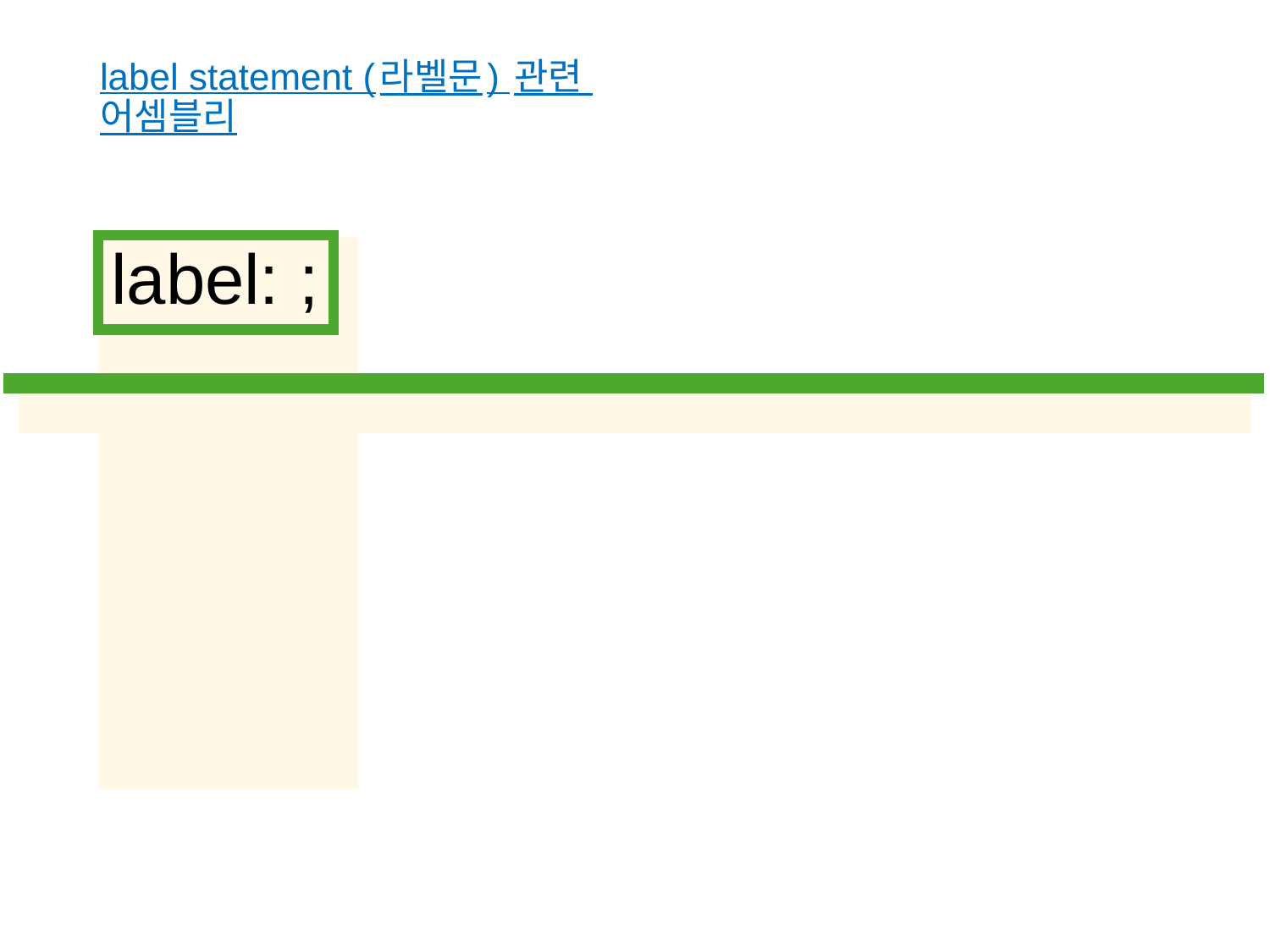

# label statement (라벨문) 관련 어셈블리

label: ;